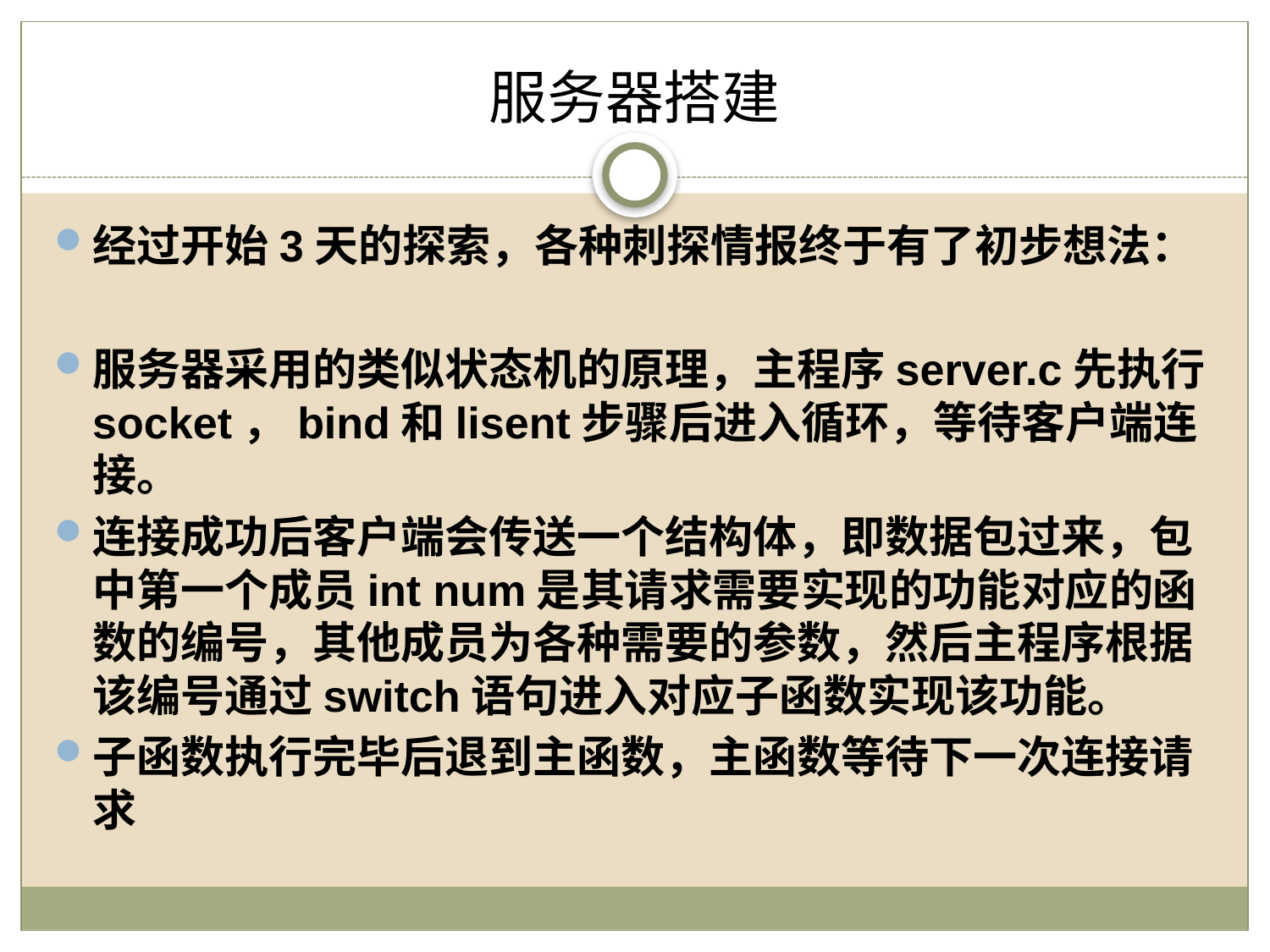

# 服务器搭建
经过开始3天的探索，各种刺探情报终于有了初步想法：

服务器采用的类似状态机的原理，主程序server.c先执行socket，bind和lisent步骤后进入循环，等待客户端连接。
连接成功后客户端会传送一个结构体，即数据包过来，包中第一个成员int num是其请求需要实现的功能对应的函数的编号，其他成员为各种需要的参数，然后主程序根据该编号通过switch语句进入对应子函数实现该功能。
子函数执行完毕后退到主函数，主函数等待下一次连接请求